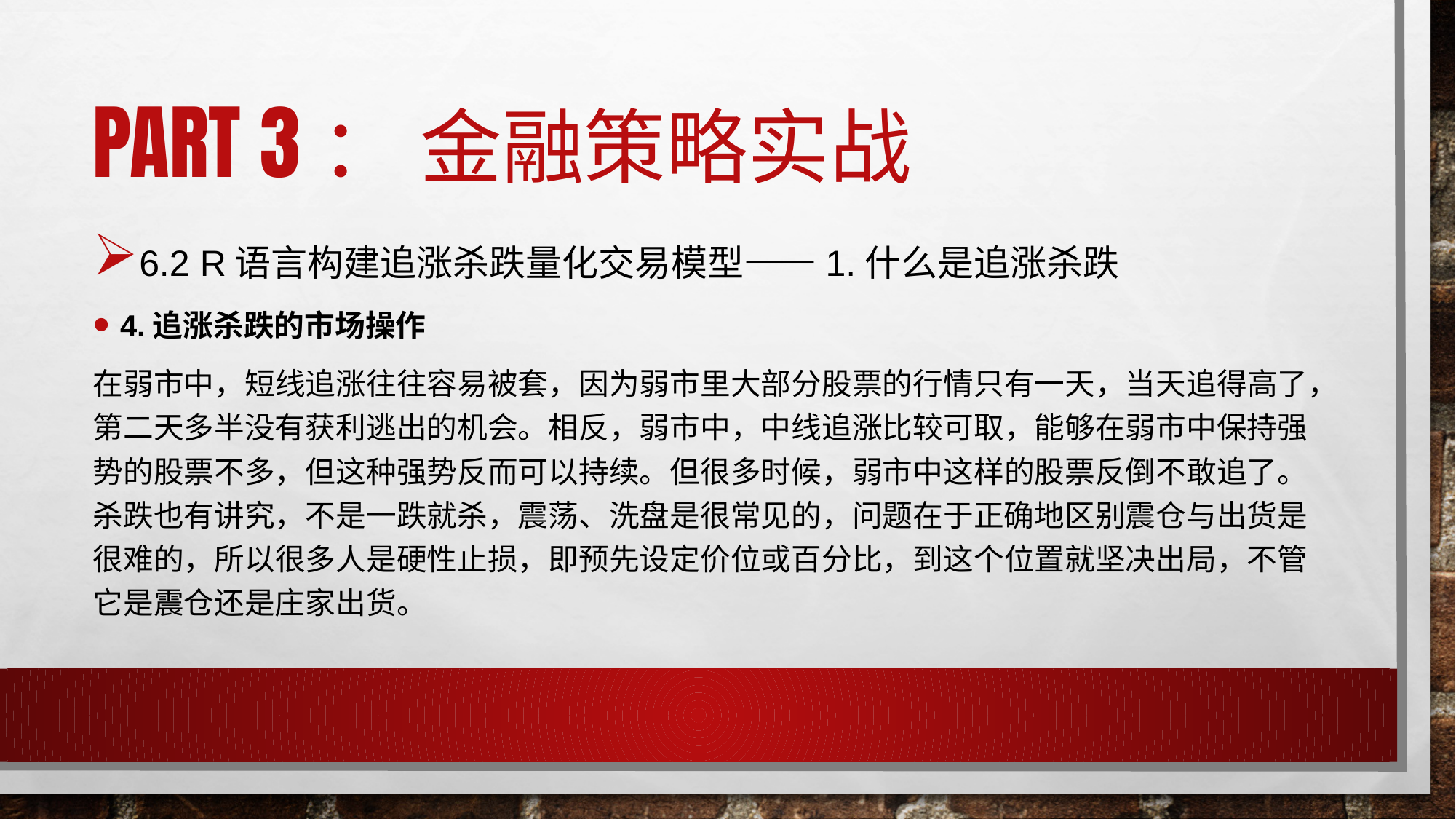

# Part 3： 金融策略实战
6.2 R语言构建追涨杀跌量化交易模型——1.什么是追涨杀跌
4.追涨杀跌的市场操作
在弱市中，短线追涨往往容易被套，因为弱市里大部分股票的行情只有一天，当天追得高了，第二天多半没有获利逃出的机会。相反，弱市中，中线追涨比较可取，能够在弱市中保持强势的股票不多，但这种强势反而可以持续。但很多时候，弱市中这样的股票反倒不敢追了。杀跌也有讲究，不是一跌就杀，震荡、洗盘是很常见的，问题在于正确地区别震仓与出货是很难的，所以很多人是硬性止损，即预先设定价位或百分比，到这个位置就坚决出局，不管它是震仓还是庄家出货。